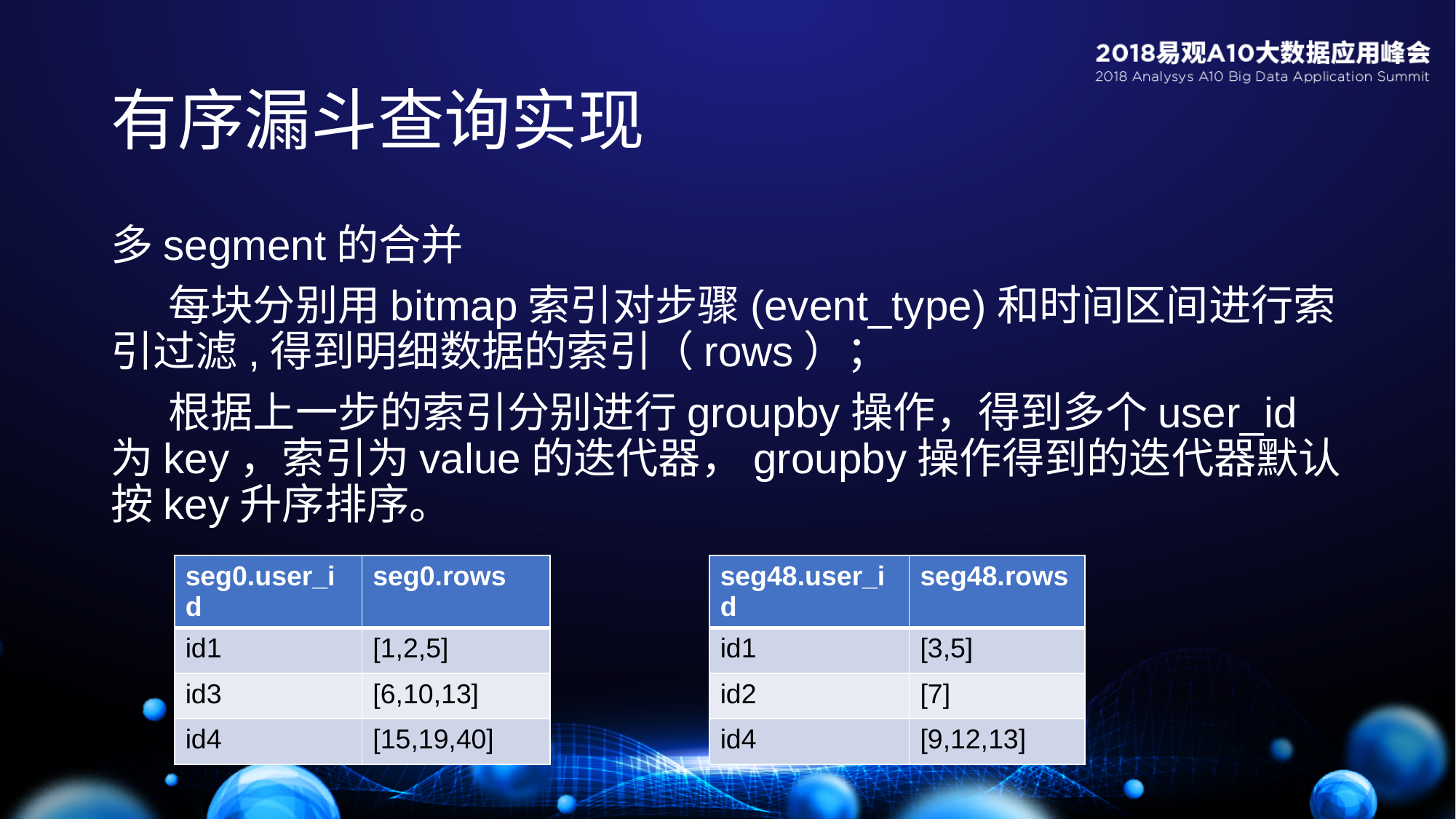

# 有序漏斗查询实现
多segment的合并
     每块分别用bitmap索引对步骤(event_type)和时间区间进行索引过滤,得到明细数据的索引（rows）；
     根据上一步的索引分别进行groupby操作，得到多个user_id为key，索引为value的迭代器，groupby操作得到的迭代器默认按key升序排序。

| seg0.user\_id | seg0.rows |
| --- | --- |
| id1 | [1,2,5] |
| id3 | [6,10,13] |
| id4 | [15,19,40] |
| seg48.user\_id | seg48.rows |
| --- | --- |
| id1 | [3,5] |
| id2 | [7] |
| id4 | [9,12,13] |